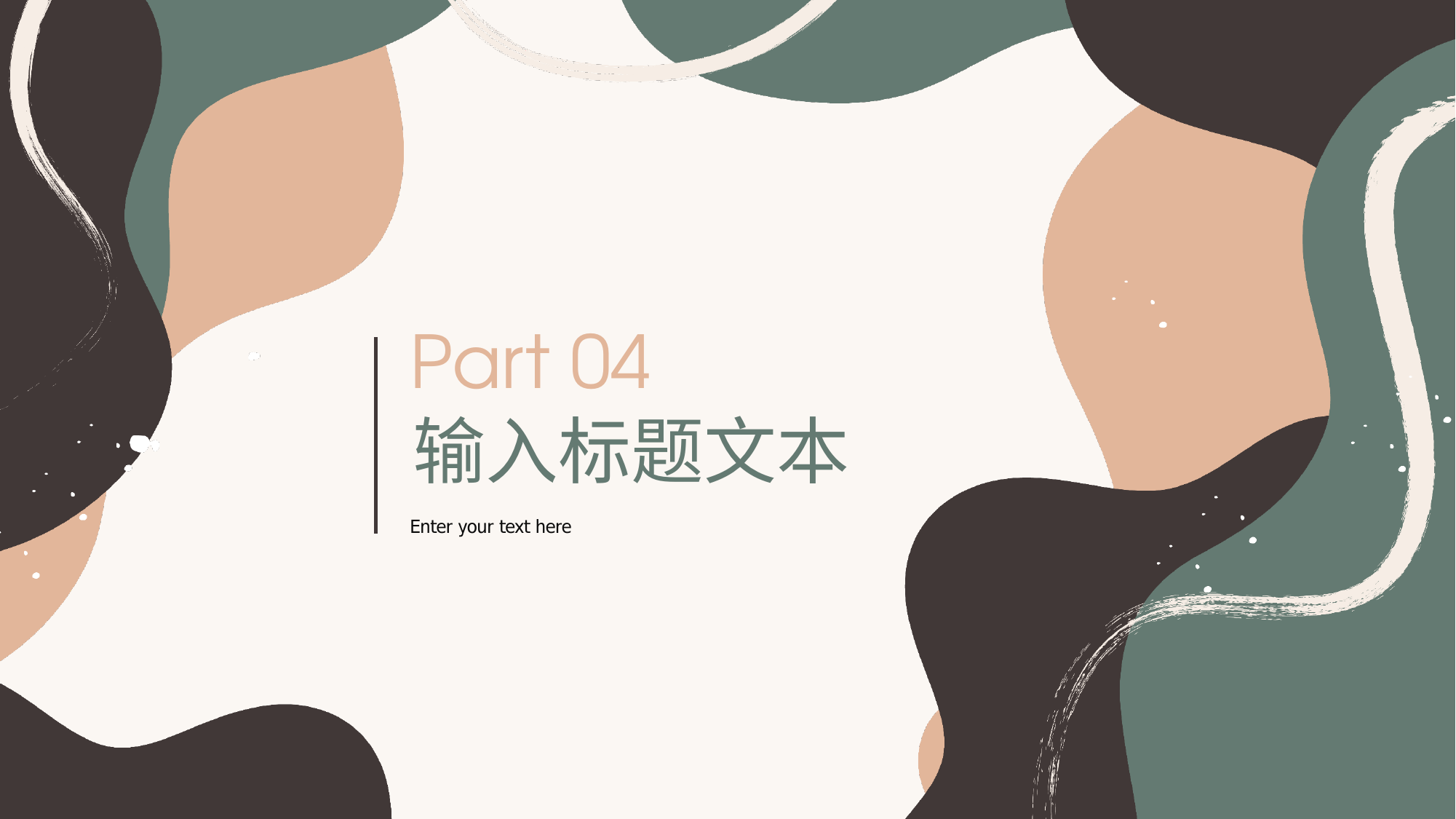

Part 04
输入标题文本
Enter your text here